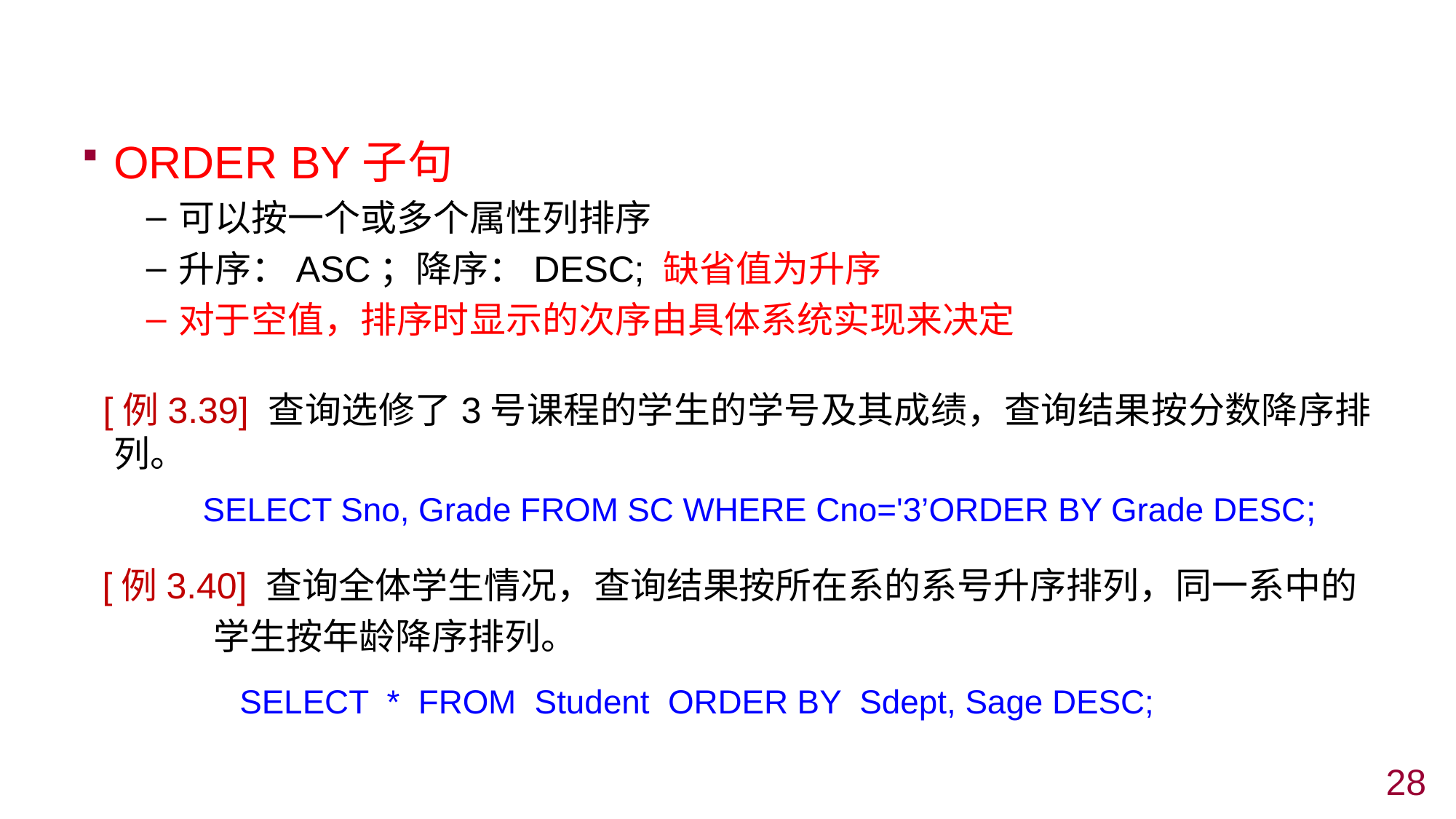

#
ORDER BY子句
可以按一个或多个属性列排序
升序：ASC；降序：DESC; 缺省值为升序
对于空值，排序时显示的次序由具体系统实现来决定

  [例3.39] 查询选修了3号课程的学生的学号及其成绩，查询结果按分数降序排列。
      SELECT Sno, Grade FROM SC WHERE Cno='3’ORDER BY Grade DESC;

  [例3.40] 查询全体学生情况，查询结果按所在系的系号升序排列，同一系中的
               学生按年龄降序排列。

                 SELECT  *  FROM  Student  ORDER BY  Sdept, Sage DESC;
28